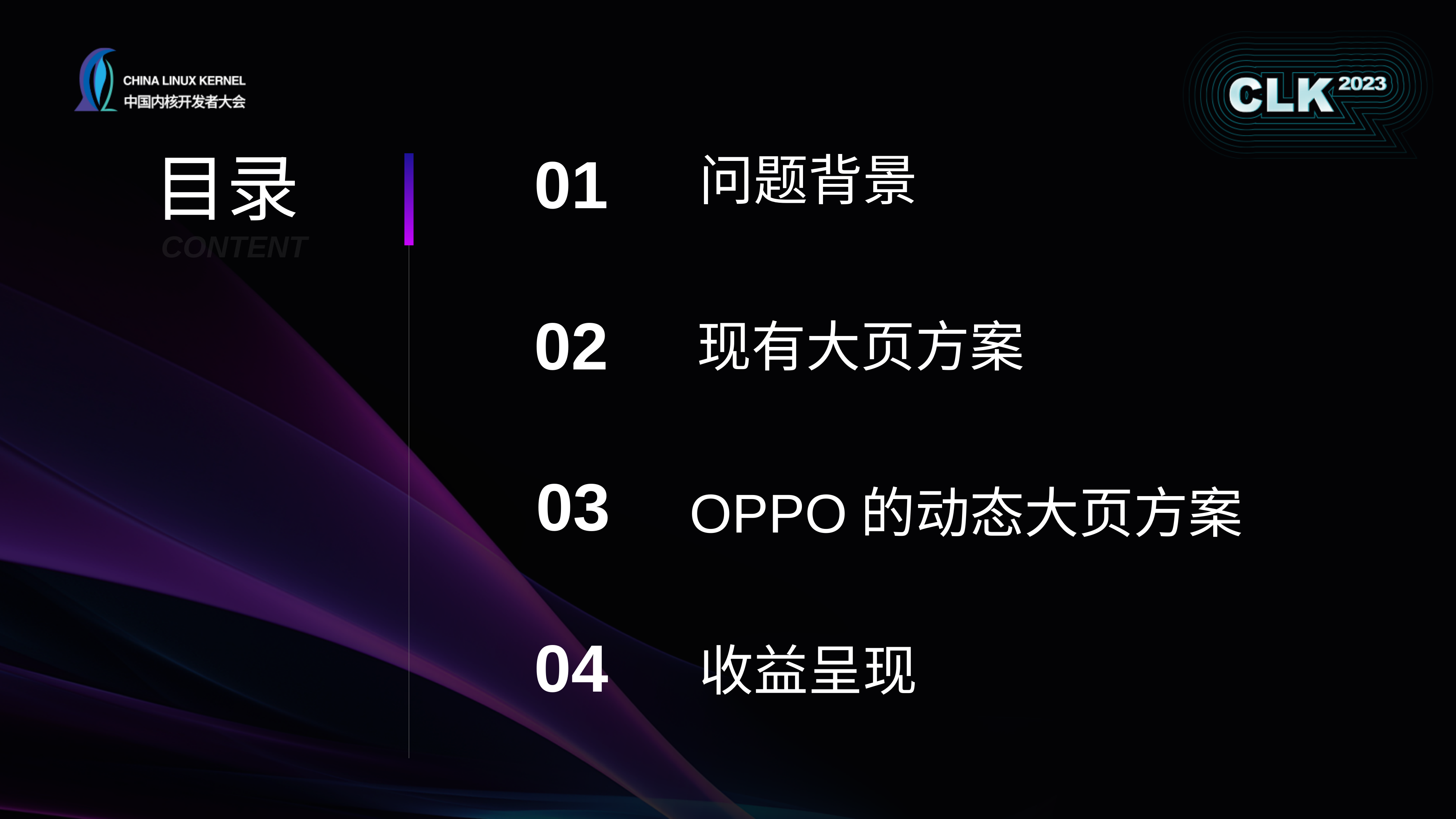

目录
01
问题背景

CONTENT
02
现有大页方案
OPPO的动态大页方案
03
04
收益呈现